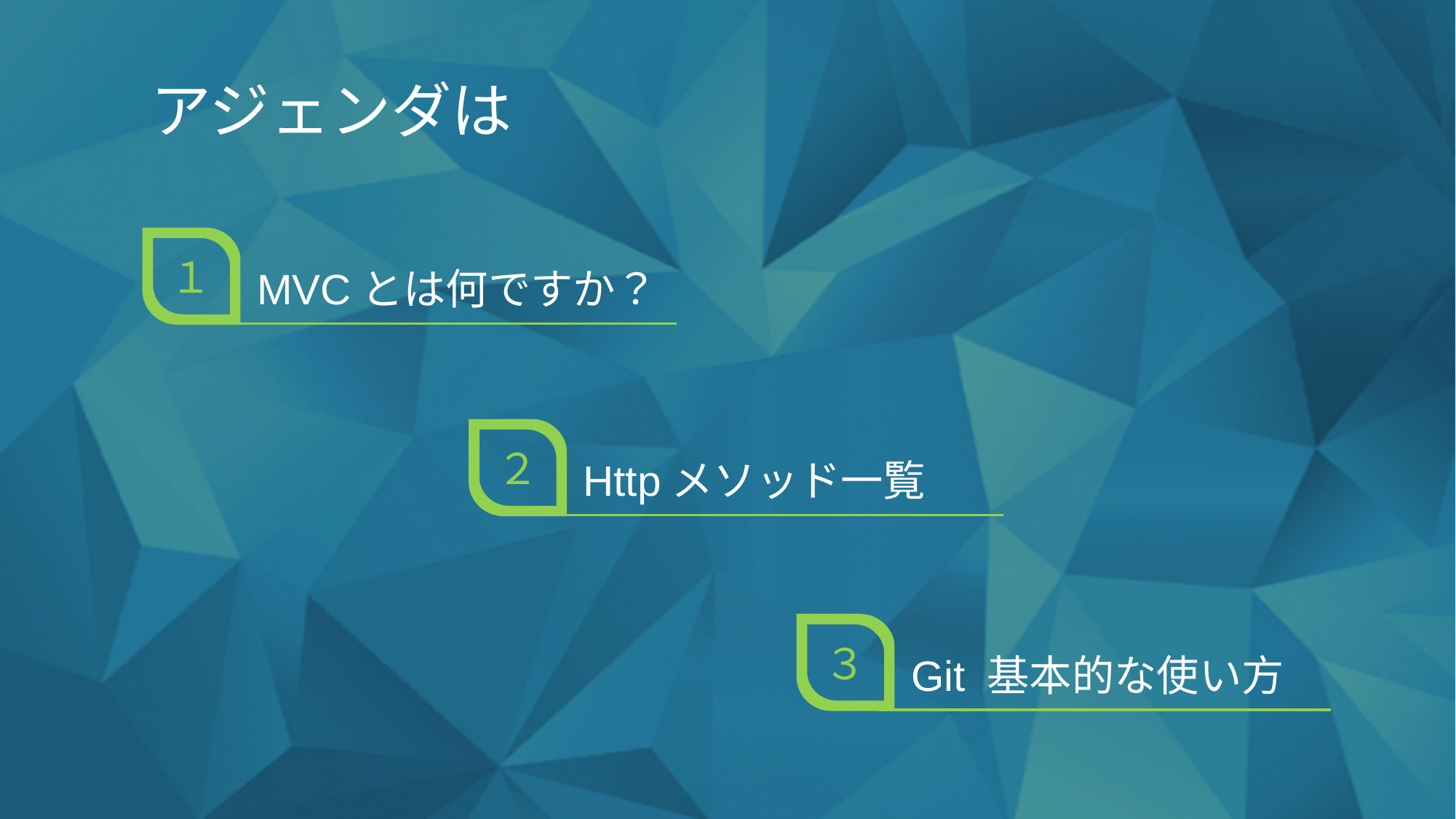

アジェンダは
１
MVCとは何ですか？
２
Httpメソッド一覧
３
Git 基本的な使い方